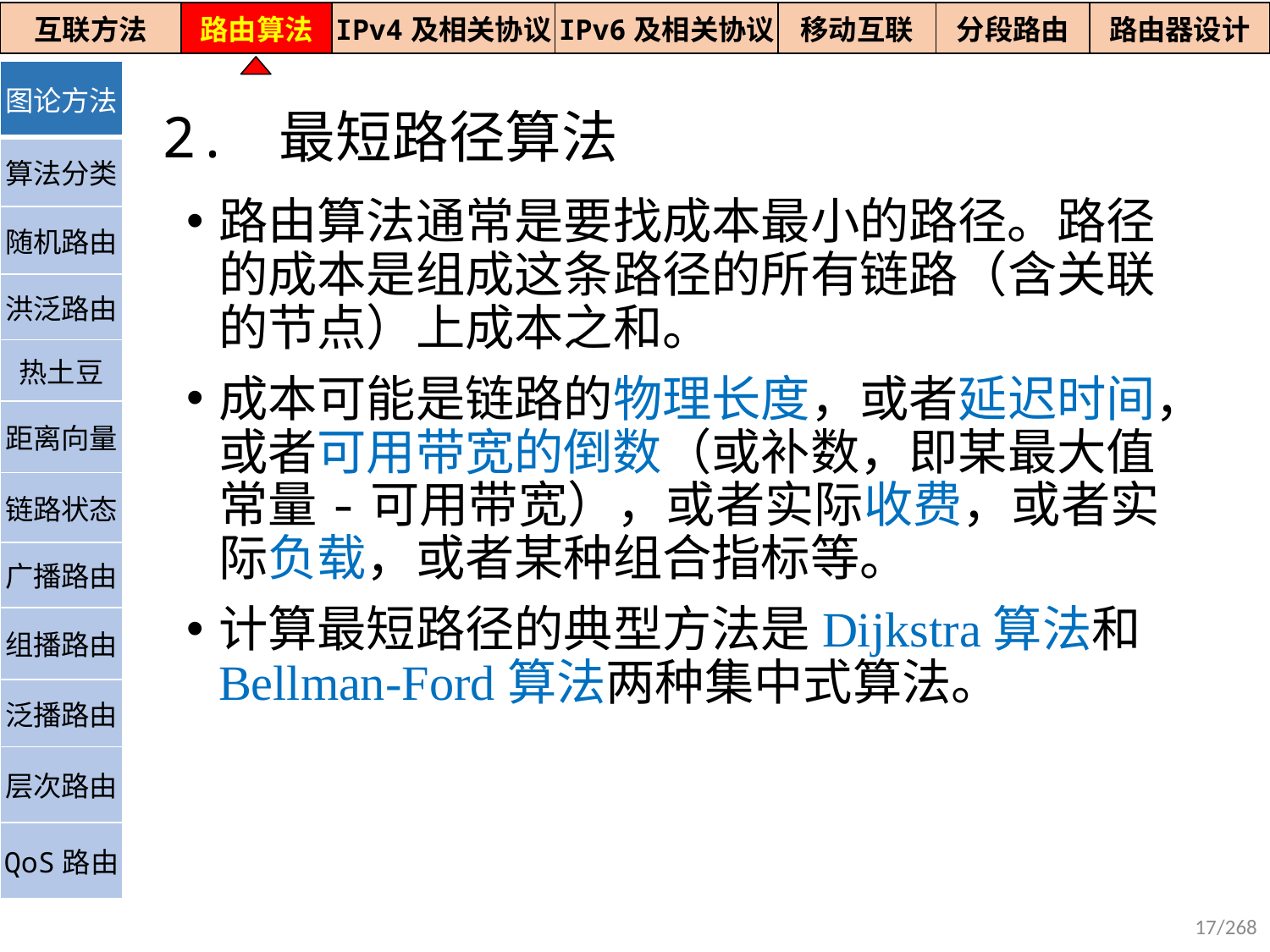

| 互联方法 | 路由算法 | IPv4及相关协议 | IPv6及相关协议 | 移动互联 | 分段路由 | 路由器设计 |
| --- | --- | --- | --- | --- | --- | --- |

| 图论方法 |
| --- |
| 算法分类 |
| 随机路由 |
| 洪泛路由 |
| 热土豆 |
| 距离向量 |
| 链路状态 |
| 广播路由 |
| 组播路由 |
| 泛播路由 |
| 层次路由 |
| QoS路由 |
# 2. 最短路径算法
路由算法通常是要找成本最小的路径。路径的成本是组成这条路径的所有链路（含关联的节点）上成本之和。
成本可能是链路的物理长度，或者延迟时间，或者可用带宽的倒数（或补数，即某最大值常量-可用带宽），或者实际收费，或者实际负载，或者某种组合指标等。
计算最短路径的典型方法是Dijkstra算法和Bellman-Ford算法两种集中式算法。
17/268